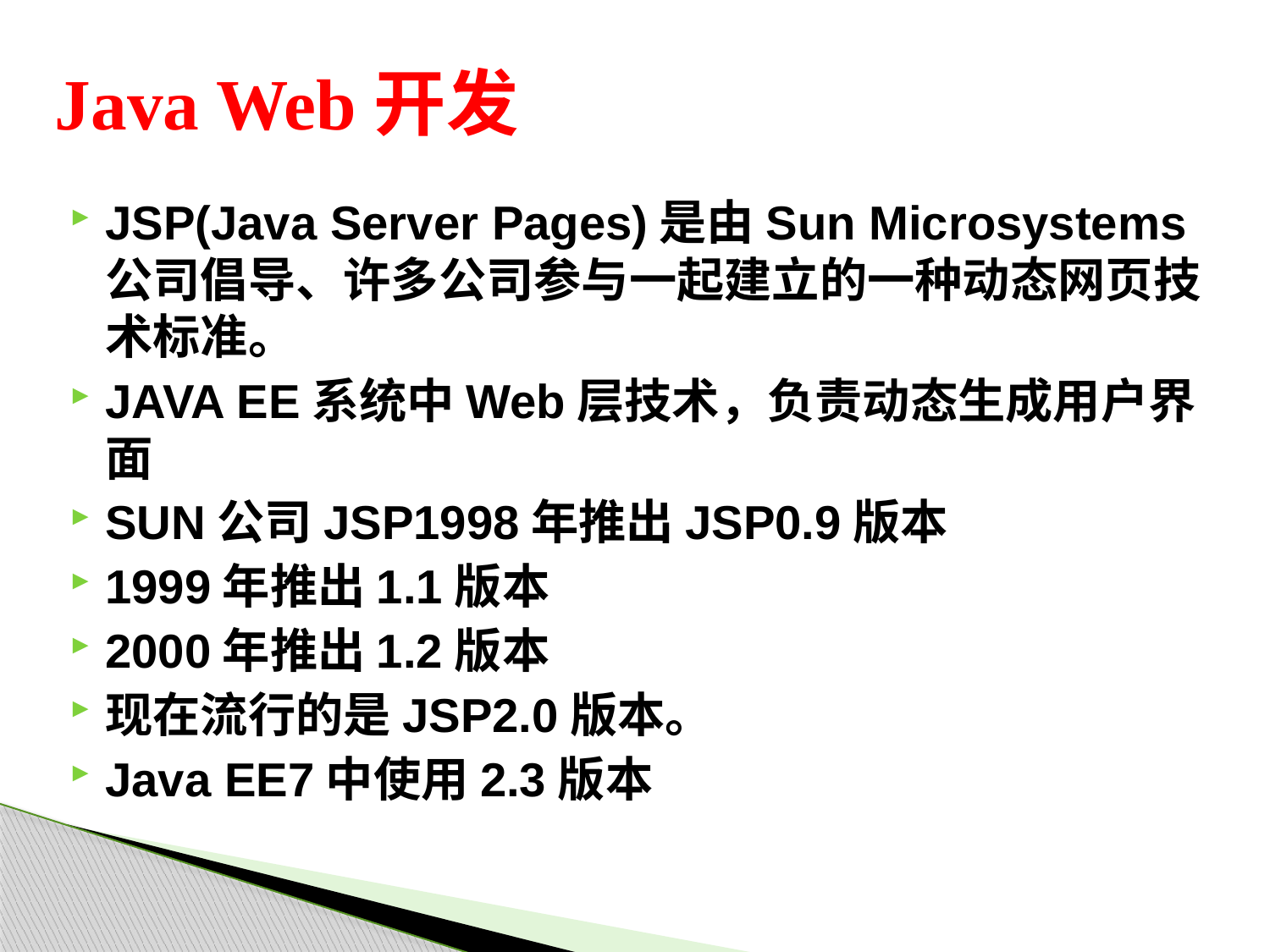

# Java Web开发
JSP(Java Server Pages)是由Sun Microsystems公司倡导、许多公司参与一起建立的一种动态网页技术标准。
JAVA EE系统中Web层技术，负责动态生成用户界面
SUN公司JSP1998年推出JSP0.9版本
1999年推出1.1版本
2000年推出1.2版本
现在流行的是JSP2.0版本。
Java EE7中使用2.3版本